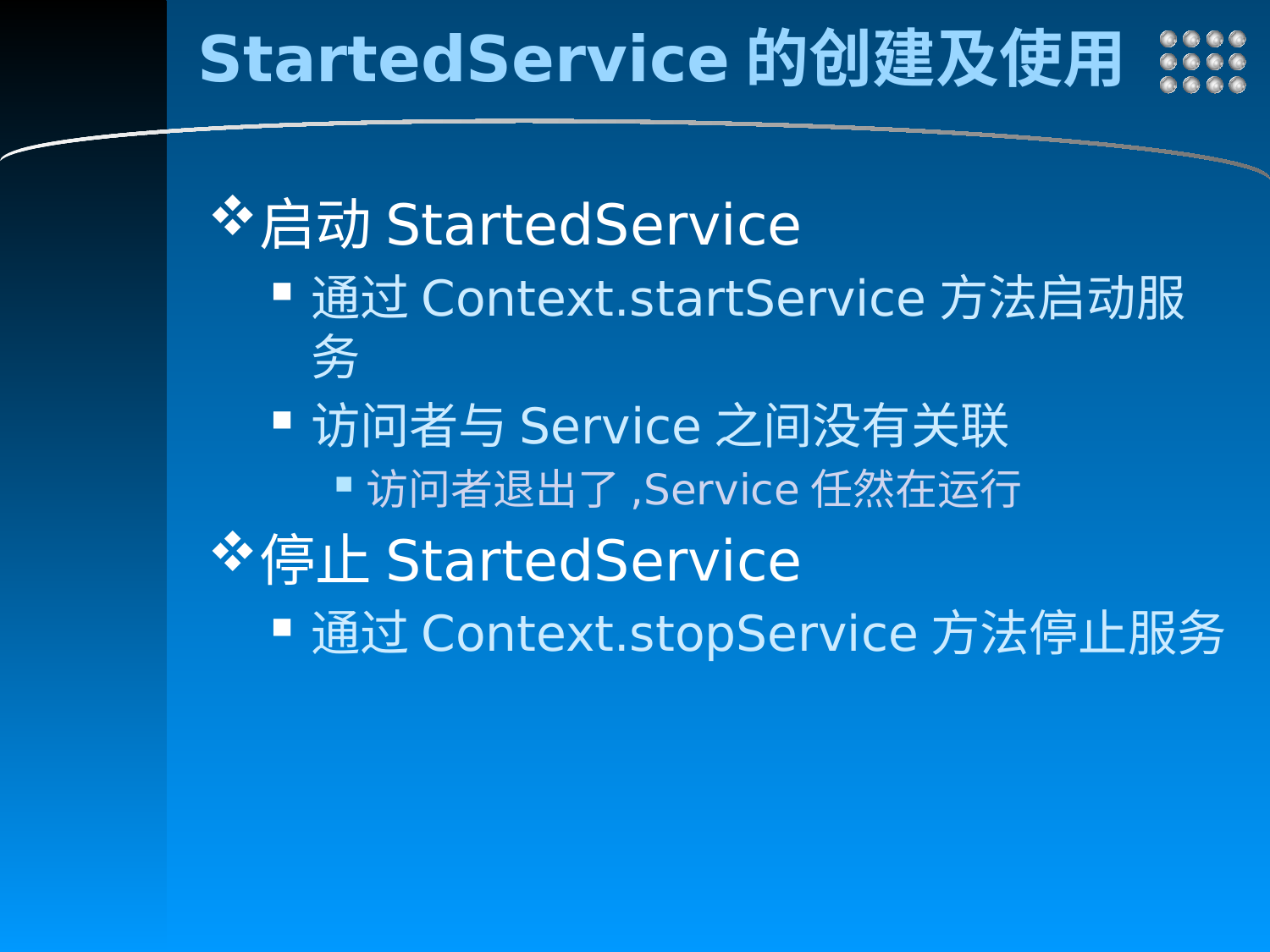

# StartedService的创建及使用
启动StartedService
通过Context.startService方法启动服务
访问者与Service之间没有关联
访问者退出了,Service任然在运行
停止StartedService
通过Context.stopService方法停止服务